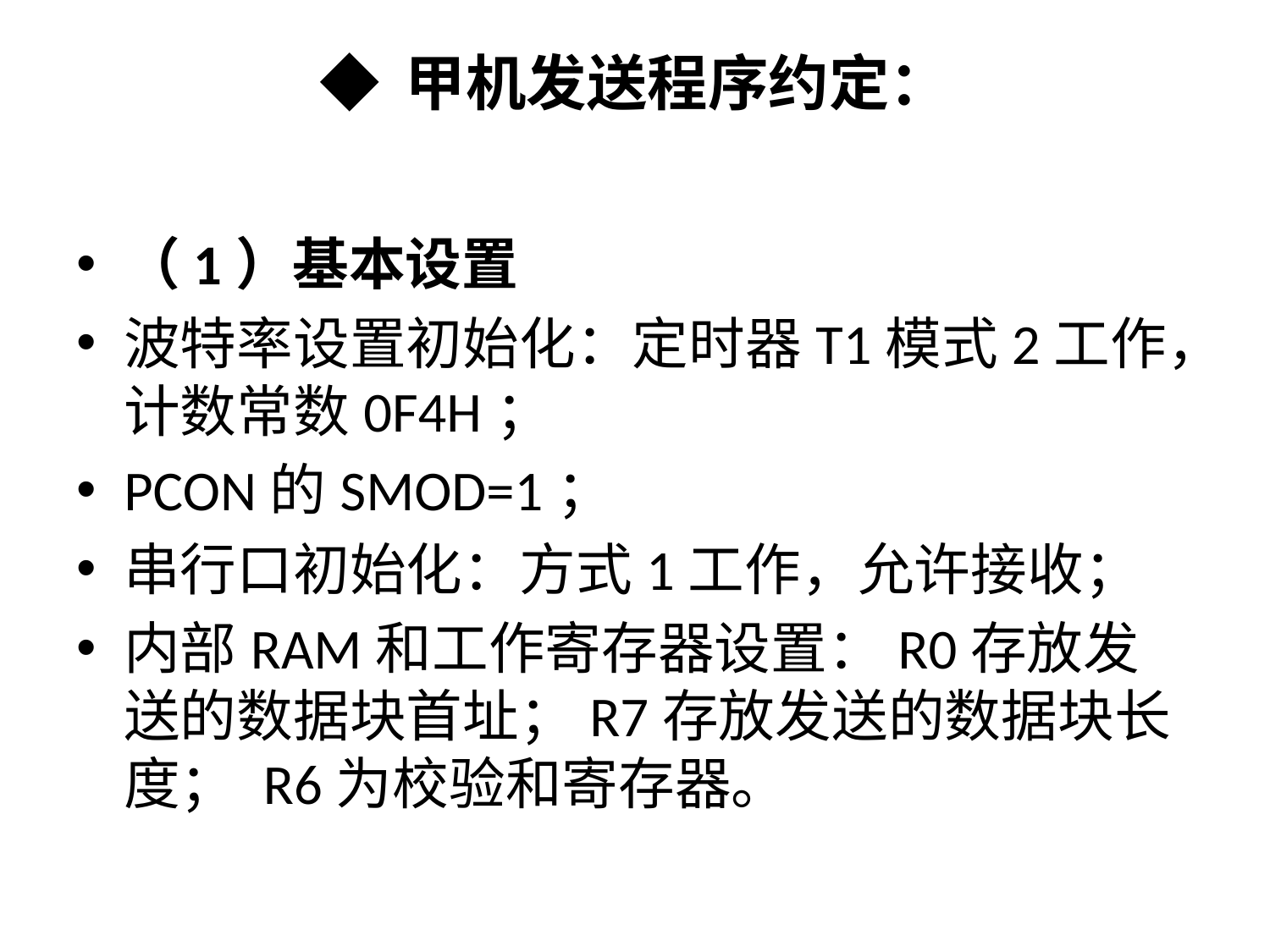

# ◆ 甲机发送程序约定：
（1）基本设置
波特率设置初始化：定时器T1模式2工作，计数常数0F4H；
PCON的SMOD=1；
串行口初始化：方式1工作，允许接收；
内部RAM和工作寄存器设置：R0存放发送的数据块首址；R7存放发送的数据块长度； R6为校验和寄存器。